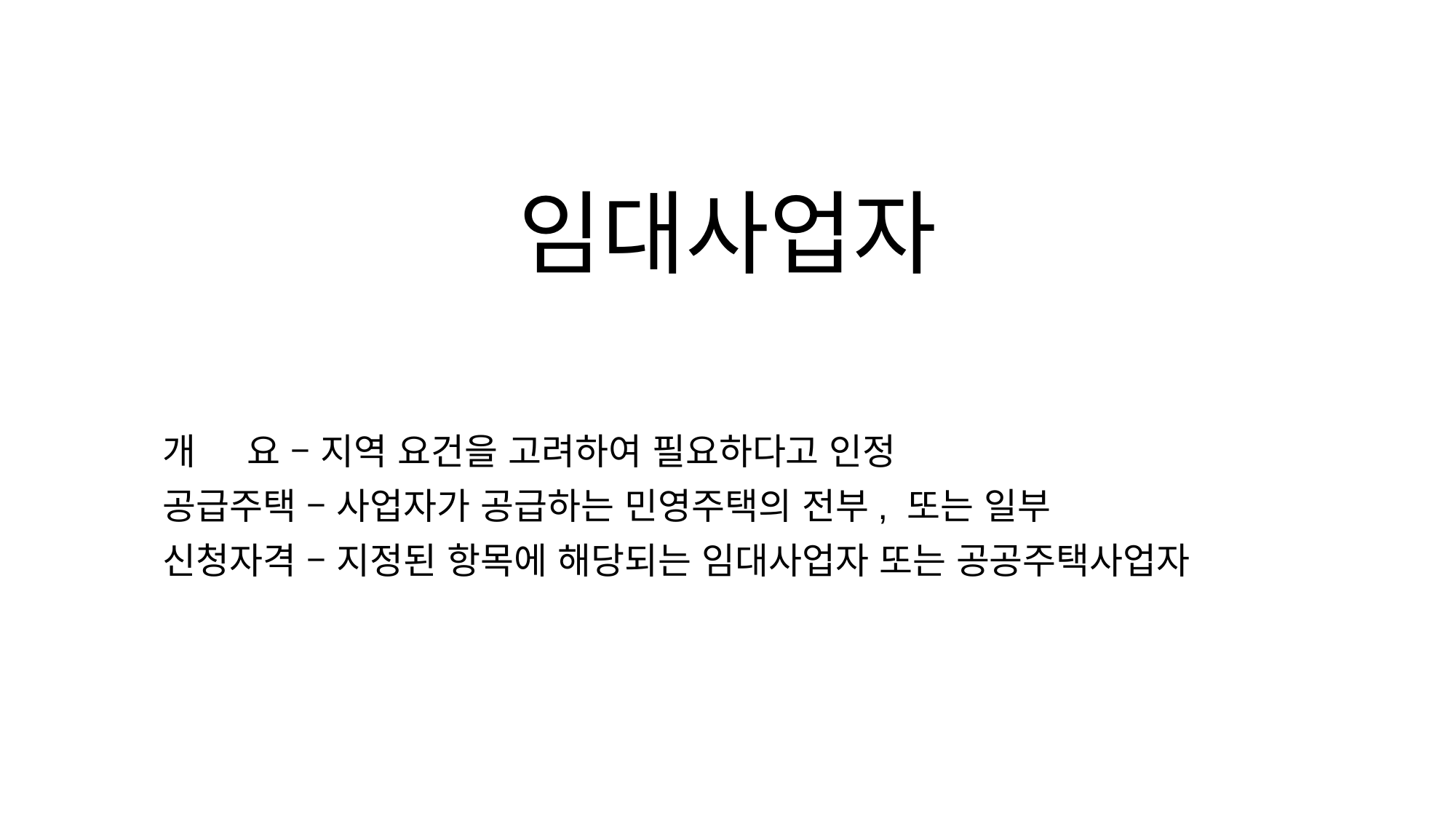

# 임대사업자
개     요 – 지역 요건을 고려하여 필요하다고 인정
공급주택 – 사업자가 공급하는 민영주택의 전부, 또는 일부
신청자격 – 지정된 항목에 해당되는 임대사업자 또는 공공주택사업자